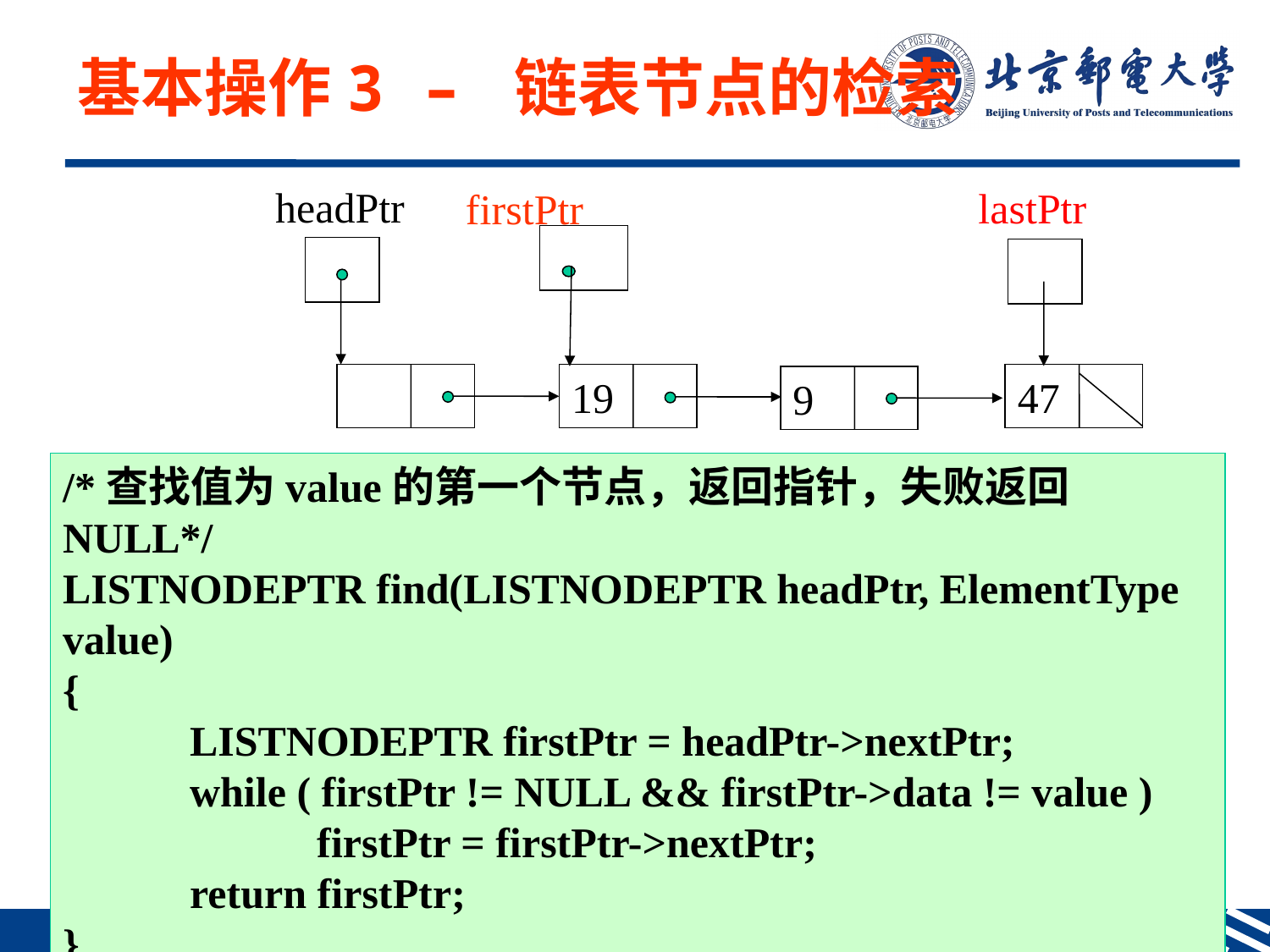

基本操作3 – 链表节点的检索
headPtr

lastPtr
firstPtr

19

47

9

/*查找值为value的第一个节点，返回指针，失败返回NULL*/
LISTNODEPTR find(LISTNODEPTR headPtr, ElementType value)
{
	LISTNODEPTR firstPtr = headPtr->nextPtr;
   	while ( firstPtr != NULL && firstPtr->data != value )
        		firstPtr = firstPtr->nextPtr;
	return firstPtr;
}
47